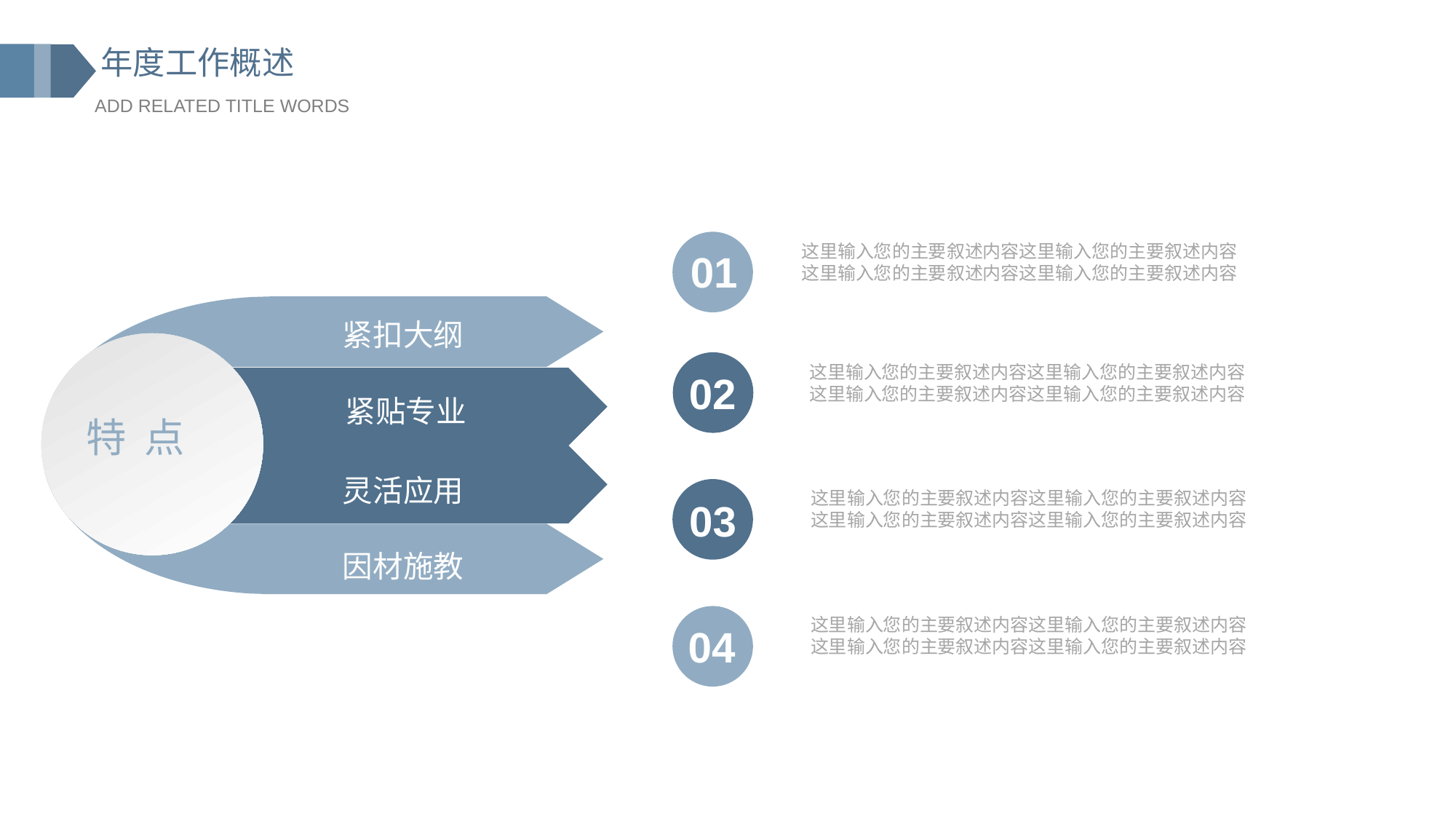

01
这里输入您的主要叙述内容这里输入您的主要叙述内容
这里输入您的主要叙述内容这里输入您的主要叙述内容

紧扣大纲

特  点

02
这里输入您的主要叙述内容这里输入您的主要叙述内容
这里输入您的主要叙述内容这里输入您的主要叙述内容

紧贴专业

灵活应用

因材施教

03
这里输入您的主要叙述内容这里输入您的主要叙述内容
这里输入您的主要叙述内容这里输入您的主要叙述内容

04
这里输入您的主要叙述内容这里输入您的主要叙述内容
这里输入您的主要叙述内容这里输入您的主要叙述内容